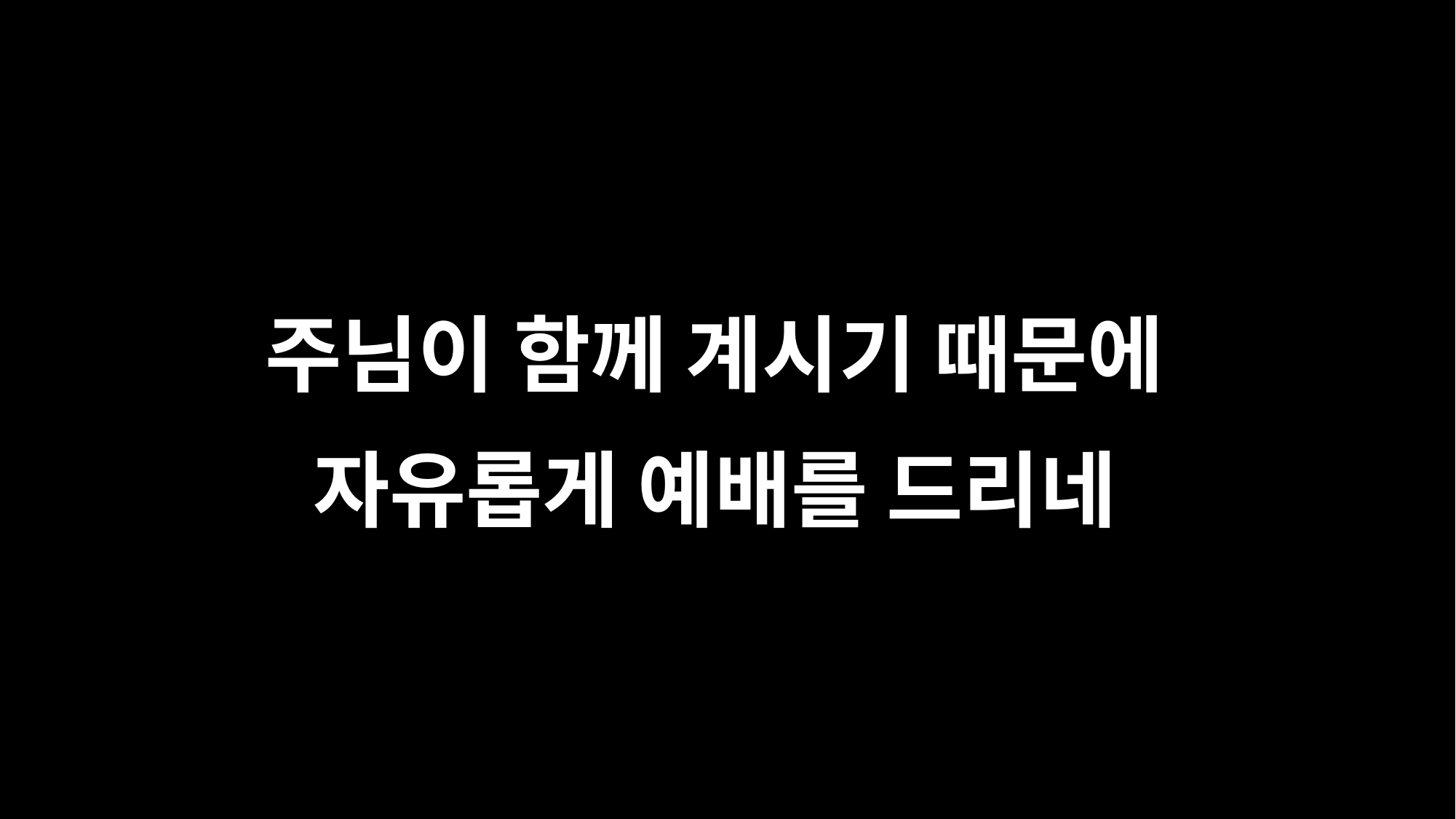

주님이 함께 계시기 때문에
자유롭게 예배를 드리네